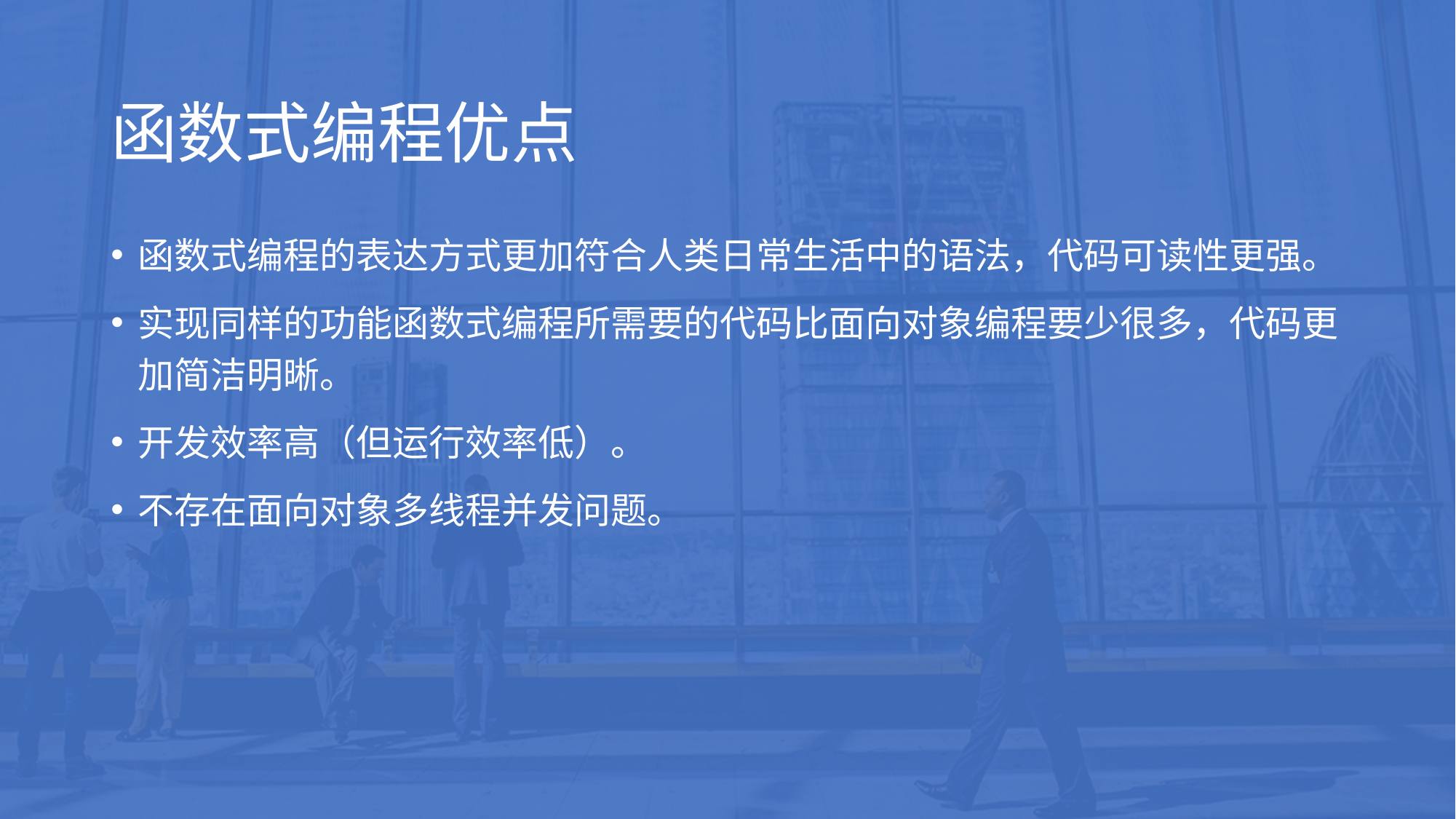

# 函数式编程优点
函数式编程的表达方式更加符合人类日常生活中的语法，代码可读性更强。
实现同样的功能函数式编程所需要的代码比面向对象编程要少很多，代码更加简洁明晰。
开发效率高（但运行效率低）。
不存在面向对象多线程并发问题。